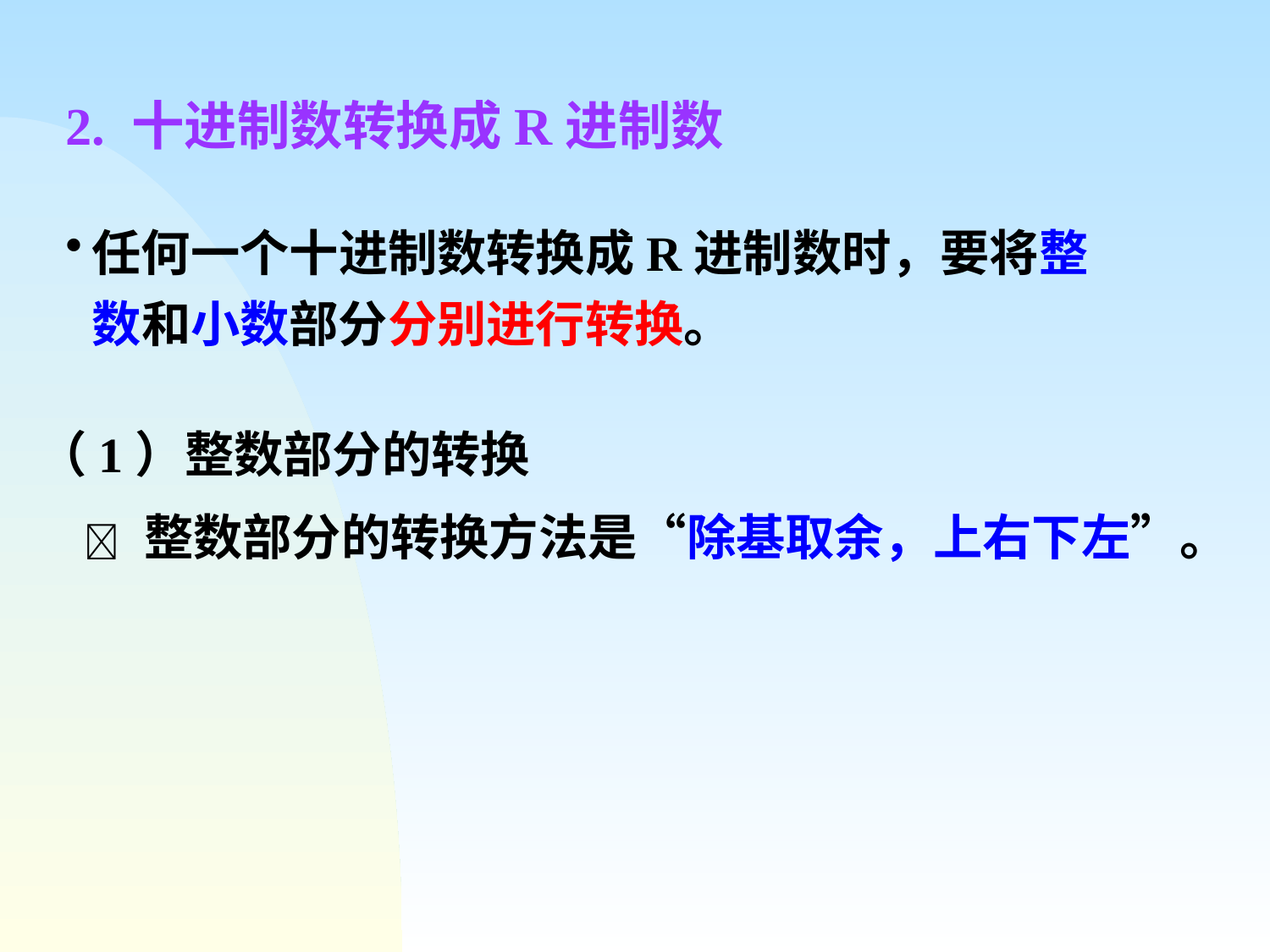

2. 十进制数转换成R进制数
任何一个十进制数转换成R进制数时，要将整数和小数部分分别进行转换。
（1）整数部分的转换
      •  整数部分的转换方法是“除基取余，上右下左”。
18